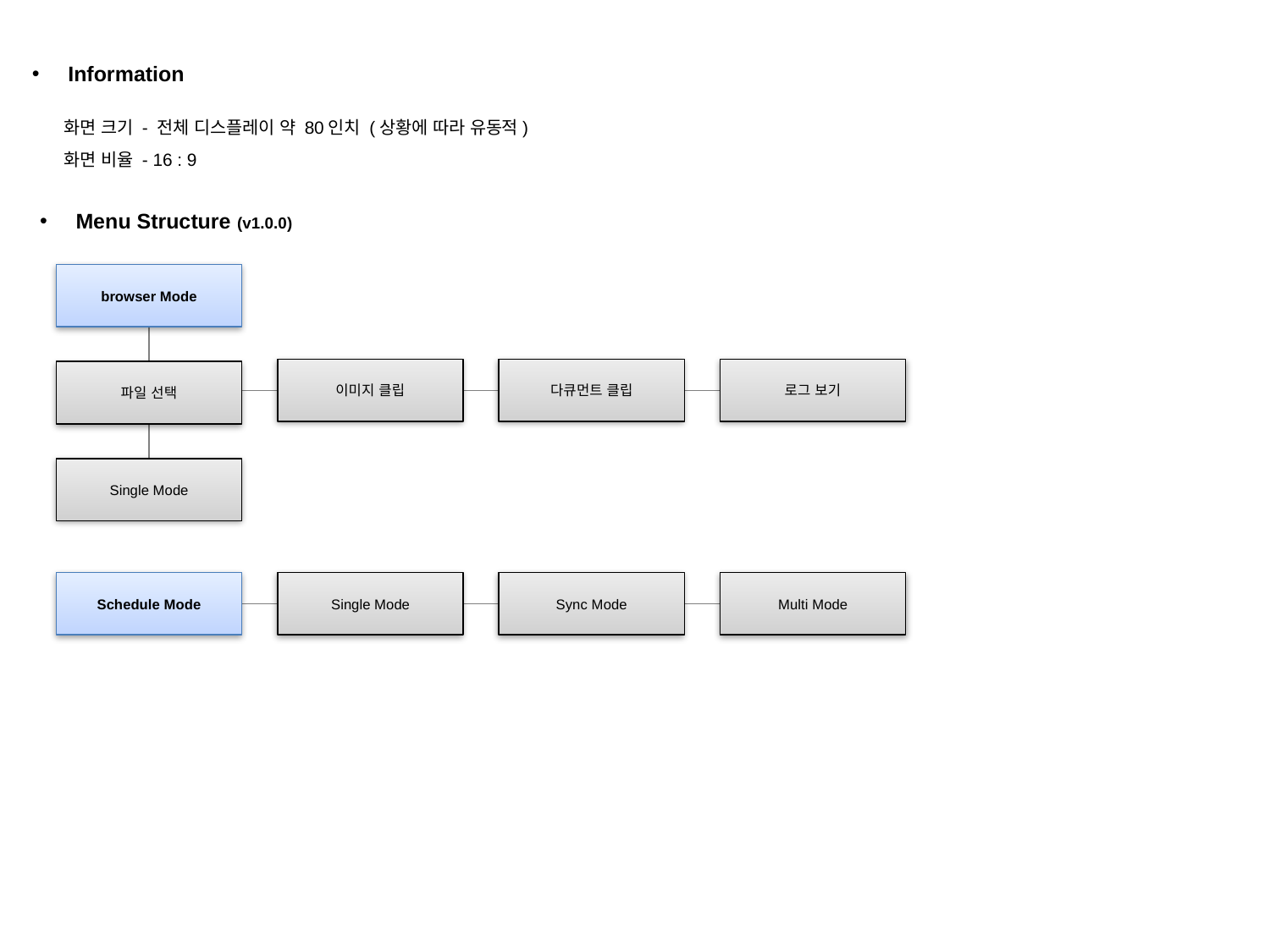

Information
화면 크기 - 전체 디스플레이 약 80인치 (상황에 따라 유동적)
화면 비율 - 16 : 9
 Menu Structure (v1.0.0)
browser Mode
이미지 클립
다큐먼트 클립
로그 보기
파일 선택
Single Mode
Schedule Mode
Single Mode
Sync Mode
Multi Mode